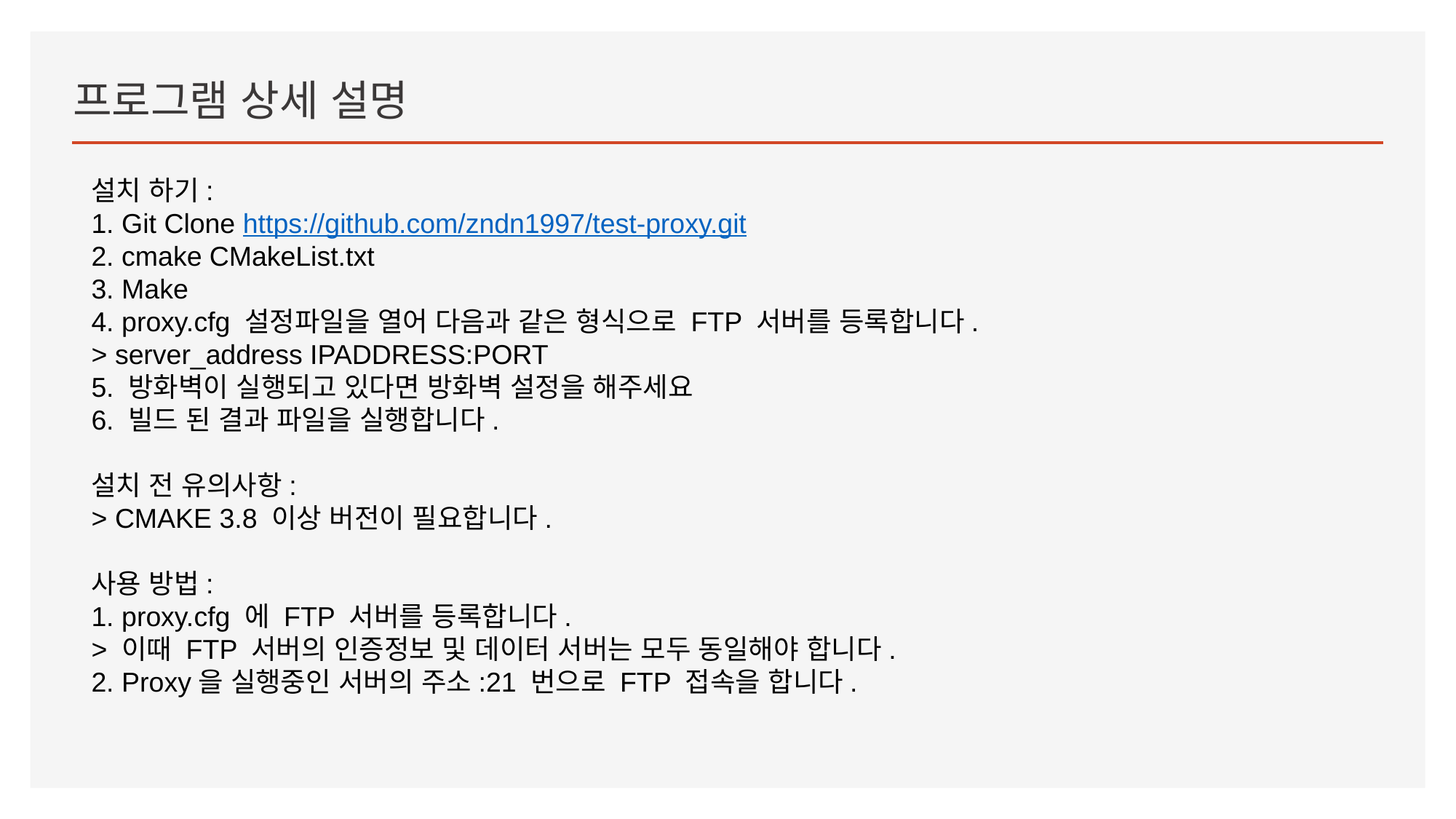

# 프로그램 상세 설명
설치 하기:
1. Git Clone https://github.com/zndn1997/test-proxy.git
2. cmake CMakeList.txt
3. Make
4. proxy.cfg 설정파일을 열어 다음과 같은 형식으로 FTP 서버를 등록합니다.
> server_address IPADDRESS:PORT
5. 방화벽이 실행되고 있다면 방화벽 설정을 해주세요
6. 빌드 된 결과 파일을 실행합니다.

설치 전 유의사항:
> CMAKE 3.8 이상 버전이 필요합니다.

사용 방법:
1. proxy.cfg 에 FTP 서버를 등록합니다.
> 이때 FTP 서버의 인증정보 및 데이터 서버는 모두 동일해야 합니다.
2. Proxy을 실행중인 서버의 주소:21 번으로 FTP 접속을 합니다.